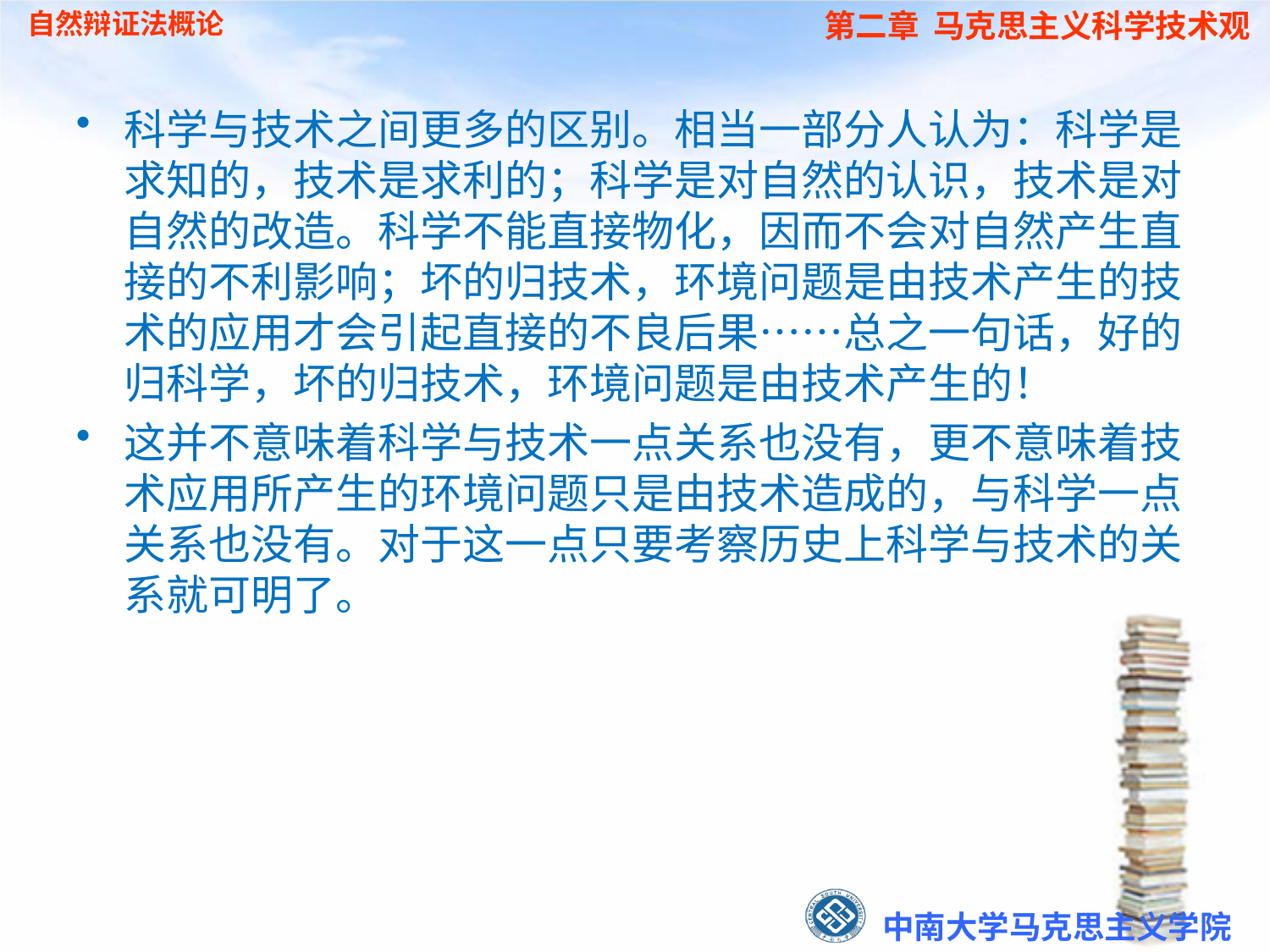

科学与技术之间更多的区别。相当一部分人认为：科学是求知的，技术是求利的；科学是对自然的认识，技术是对自然的改造。科学不能直接物化，因而不会对自然产生直接的不利影响；坏的归技术，环境问题是由技术产生的技术的应用才会引起直接的不良后果……总之一句话，好的归科学，坏的归技术，环境问题是由技术产生的！
这并不意味着科学与技术一点关系也没有，更不意味着技术应用所产生的环境问题只是由技术造成的，与科学一点关系也没有。对于这一点只要考察历史上科学与技术的关系就可明了。